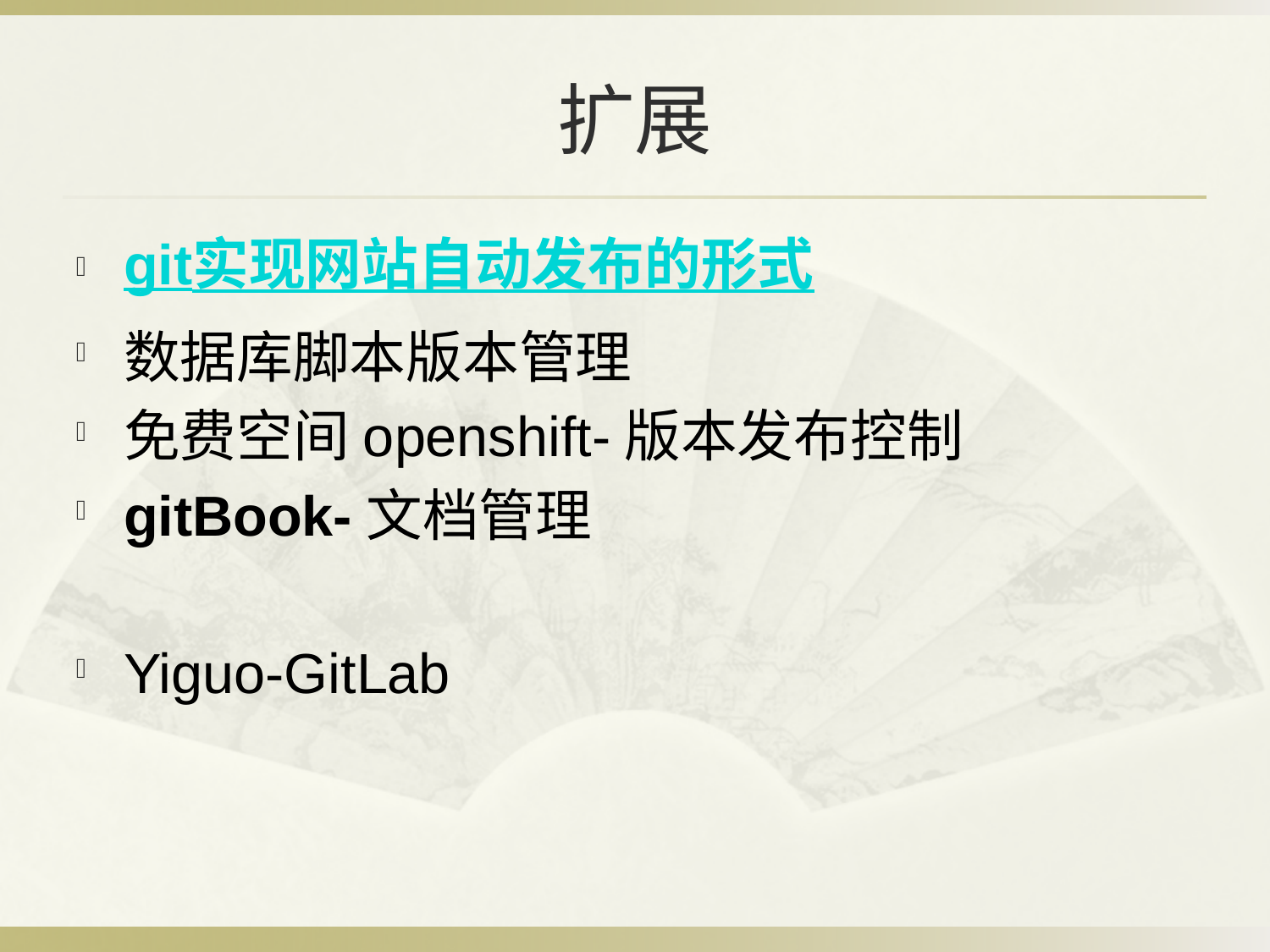

# 扩展
git实现网站自动发布的形式
数据库脚本版本管理
免费空间openshift-版本发布控制
gitBook-文档管理

Yiguo-GitLab